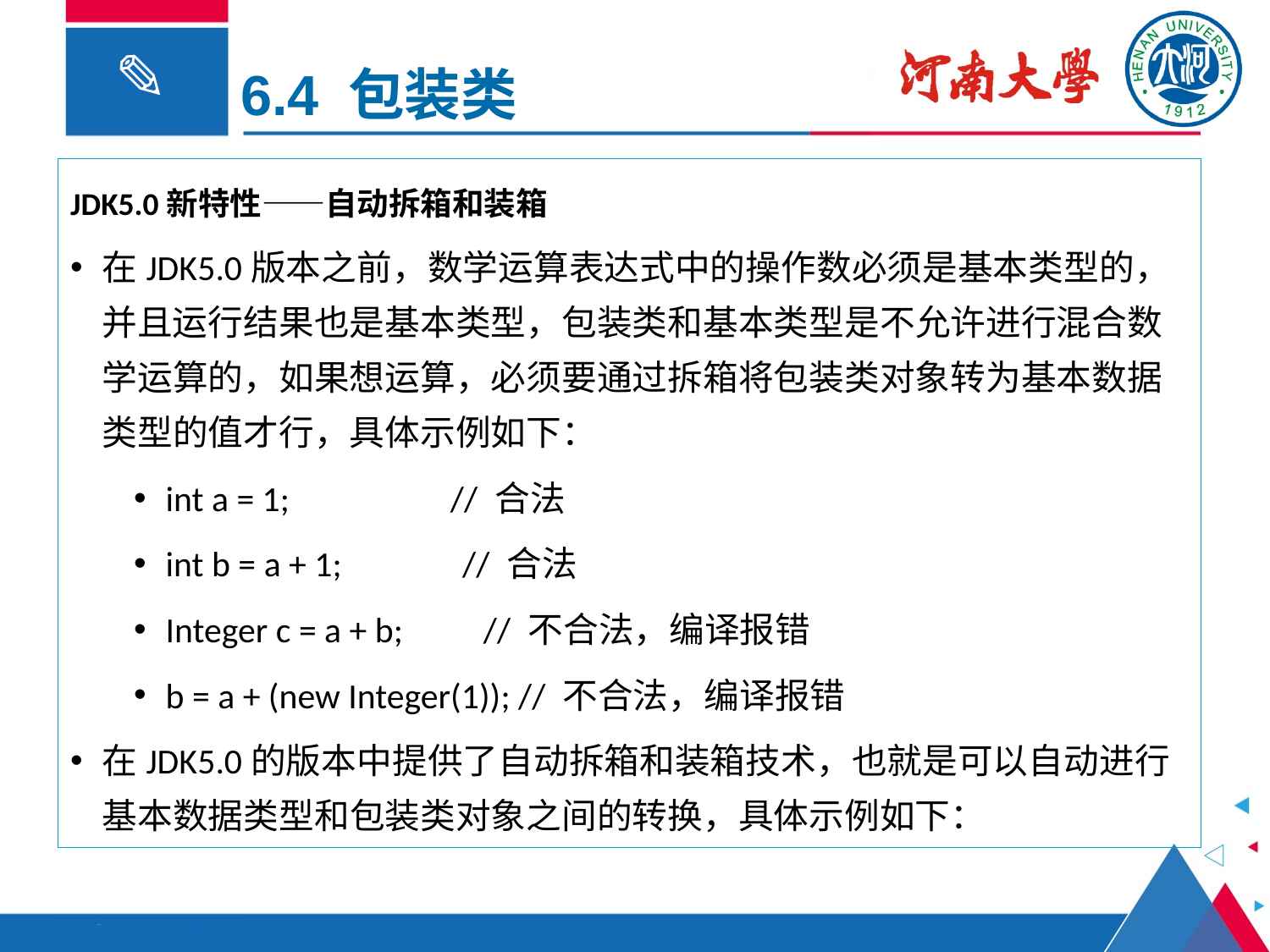

6.4 包装类
JDK5.0新特性——自动拆箱和装箱
在JDK5.0版本之前，数学运算表达式中的操作数必须是基本类型的，并且运行结果也是基本类型，包装类和基本类型是不允许进行混合数学运算的，如果想运算，必须要通过拆箱将包装类对象转为基本数据类型的值才行，具体示例如下：
int a = 1;                    // 合法
int b = a + 1;               // 合法
Integer c = a + b;          // 不合法，编译报错
b = a + (new Integer(1)); // 不合法，编译报错
在JDK5.0的版本中提供了自动拆箱和装箱技术，也就是可以自动进行基本数据类型和包装类对象之间的转换，具体示例如下：